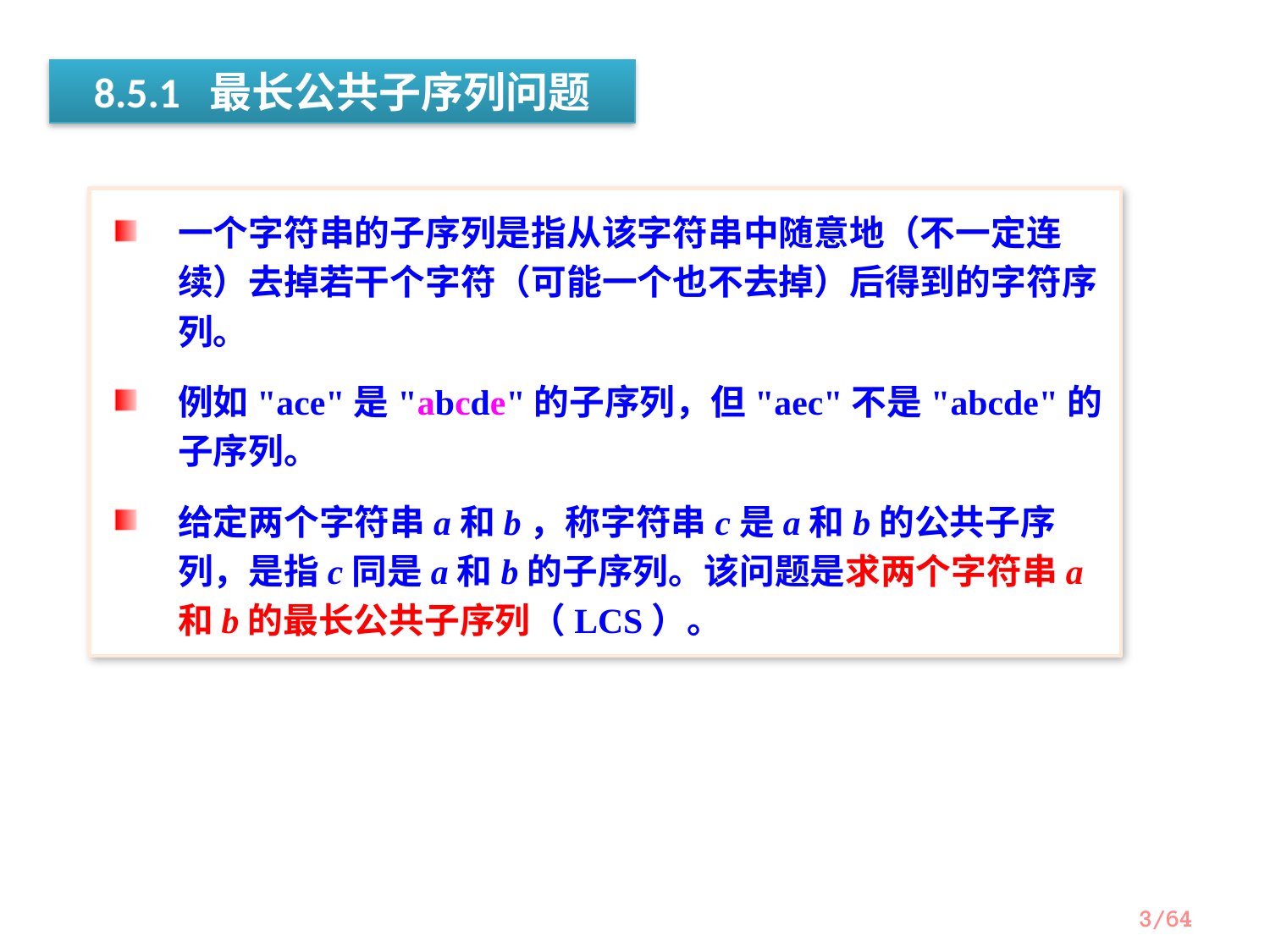

8.5.1  最长公共子序列问题
一个字符串的子序列是指从该字符串中随意地（不一定连续）去掉若干个字符（可能一个也不去掉）后得到的字符序列。
例如"ace"是"abcde"的子序列，但"aec"不是"abcde"的子序列。
给定两个字符串a和b，称字符串c是a和b的公共子序列，是指c同是a和b的子序列。该问题是求两个字符串a和b的最长公共子序列（LCS）。
3/64